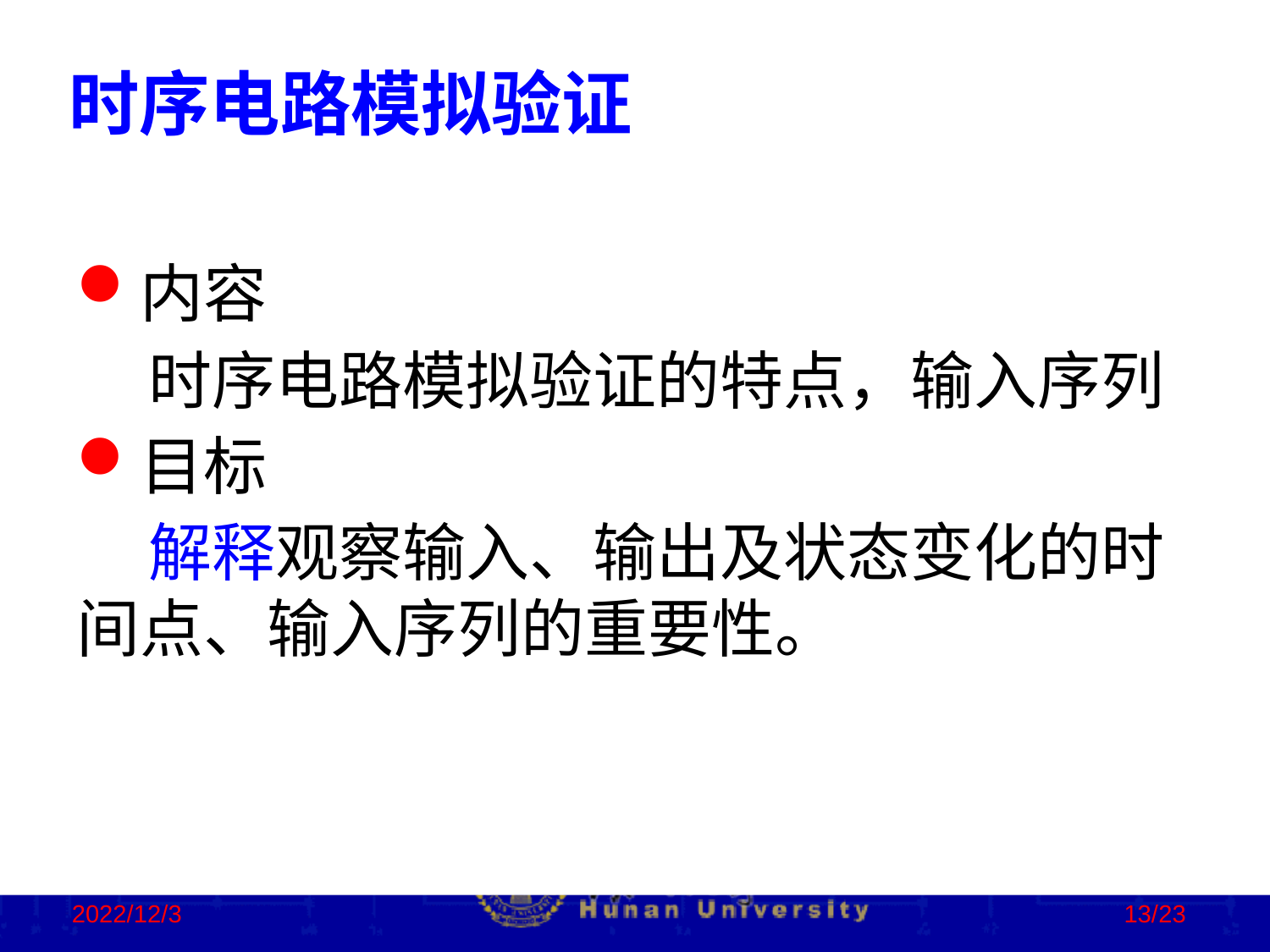

时序电路模拟验证
内容
    时序电路模拟验证的特点，输入序列
目标
    解释观察输入、输出及状态变化的时间点、输入序列的重要性。
2022/12/3
13/23